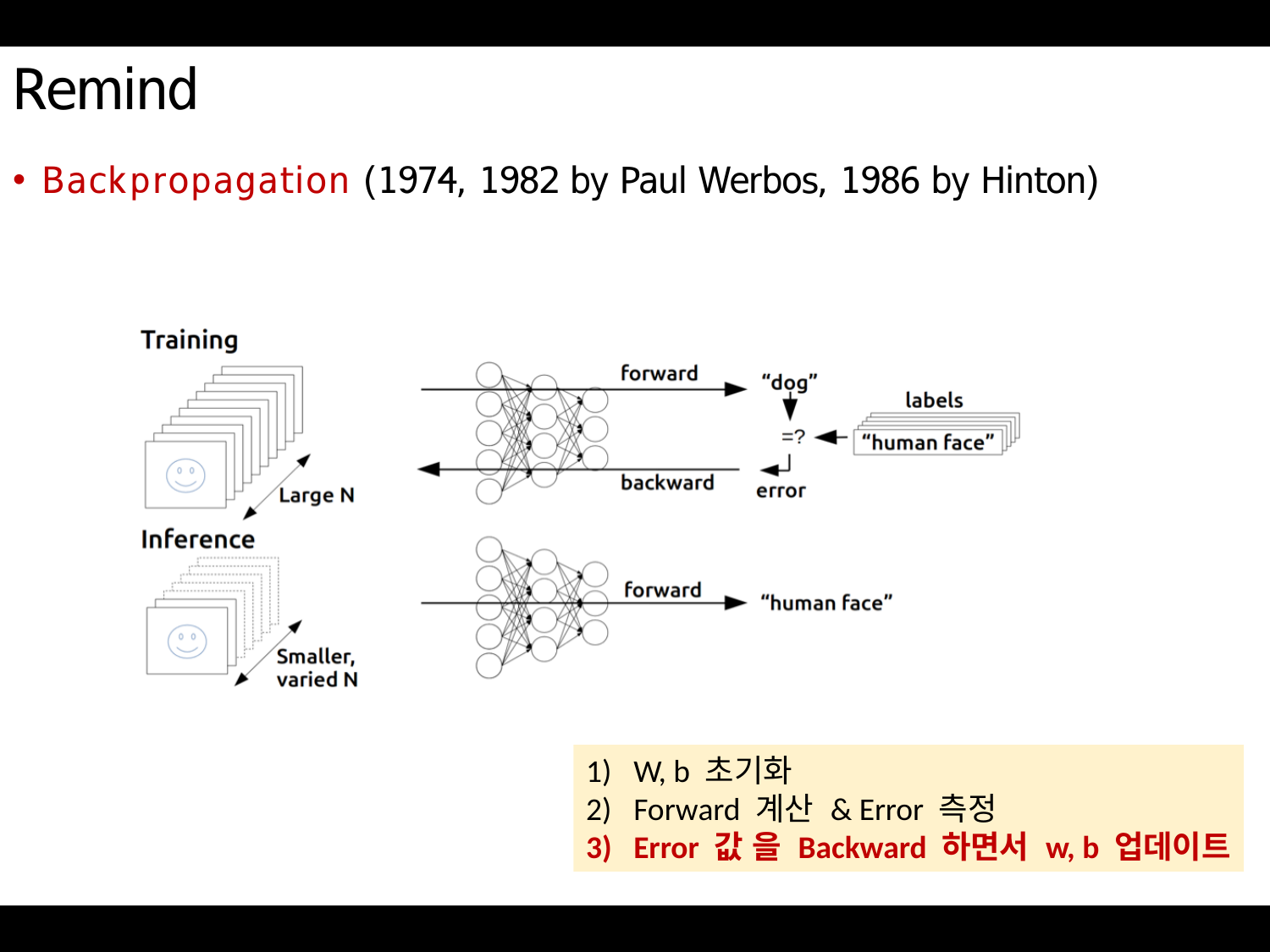

# Remind
Backpropagation (1974, 1982 by Paul Werbos, 1986 by Hinton)

W, b 초기화
Forward 계산 & Error 측정
Error 값 을 Backward 하면서 w, b 업데이트